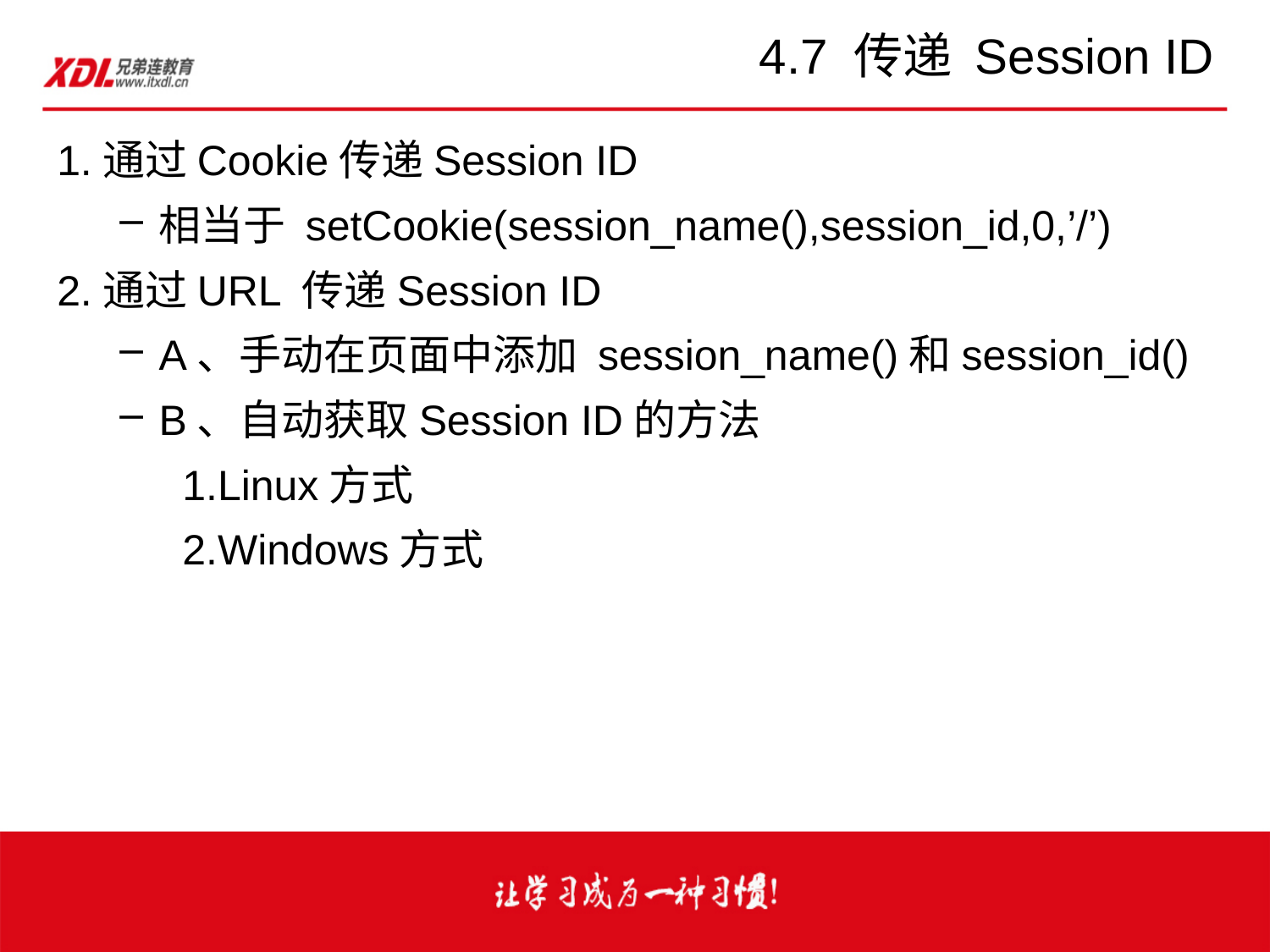

# 4.7 传递 Session ID
1.通过Cookie传递Session ID
相当于 setCookie(session_name(),session_id,0,’/’)
2.通过URL 传递Session ID
A、手动在页面中添加 session_name()和session_id()
B、自动获取Session ID的方法
1.Linux方式
2.Windows方式